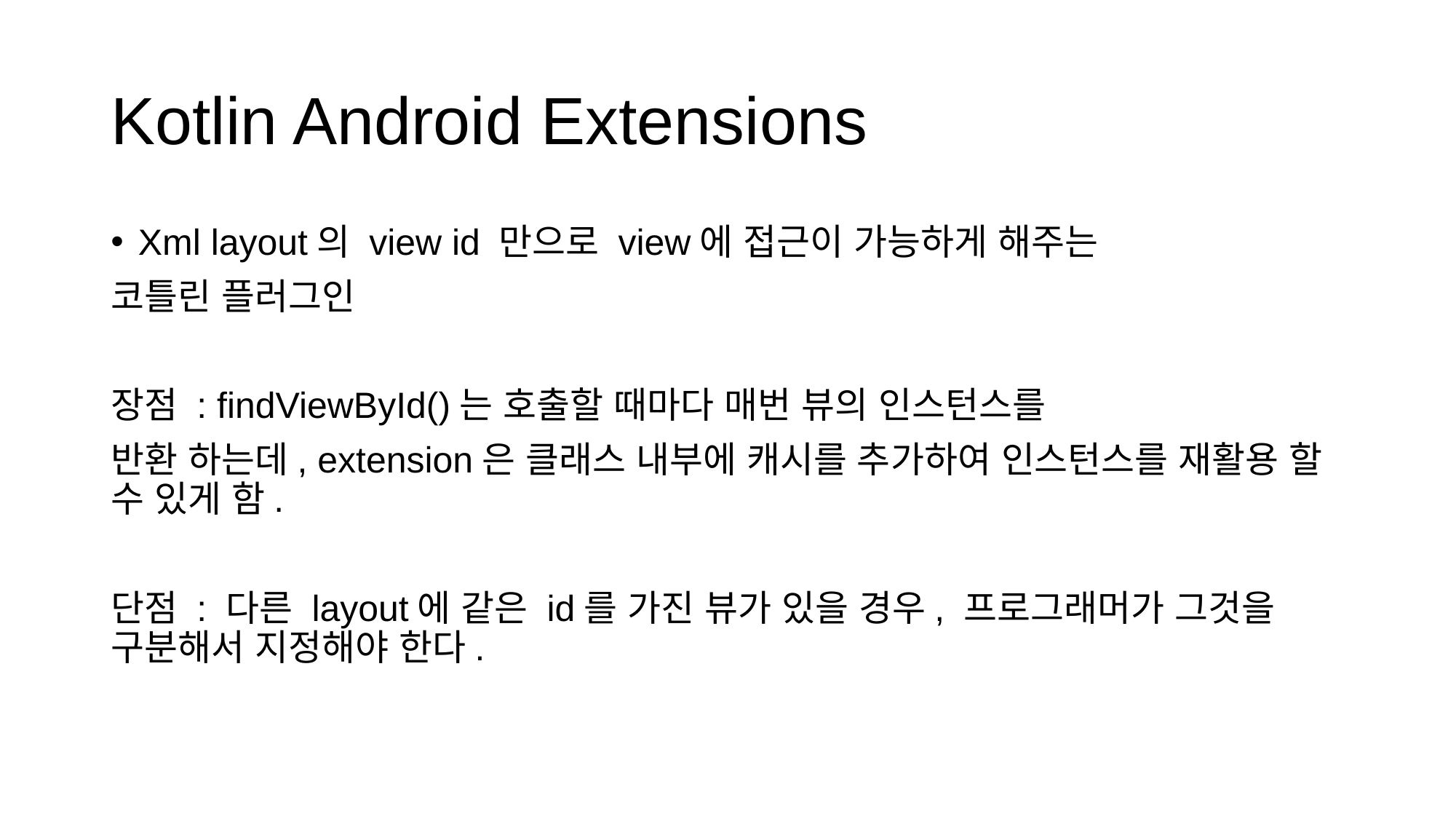

# Kotlin Android Extensions
Xml layout의 view id 만으로 view에 접근이 가능하게 해주는
코틀린 플러그인

장점 : findViewById()는 호출할 때마다 매번 뷰의 인스턴스를
반환 하는데, extension은 클래스 내부에 캐시를 추가하여 인스턴스를 재활용 할 수 있게 함.

단점 : 다른 layout에 같은 id를 가진 뷰가 있을 경우, 프로그래머가 그것을 구분해서 지정해야 한다.